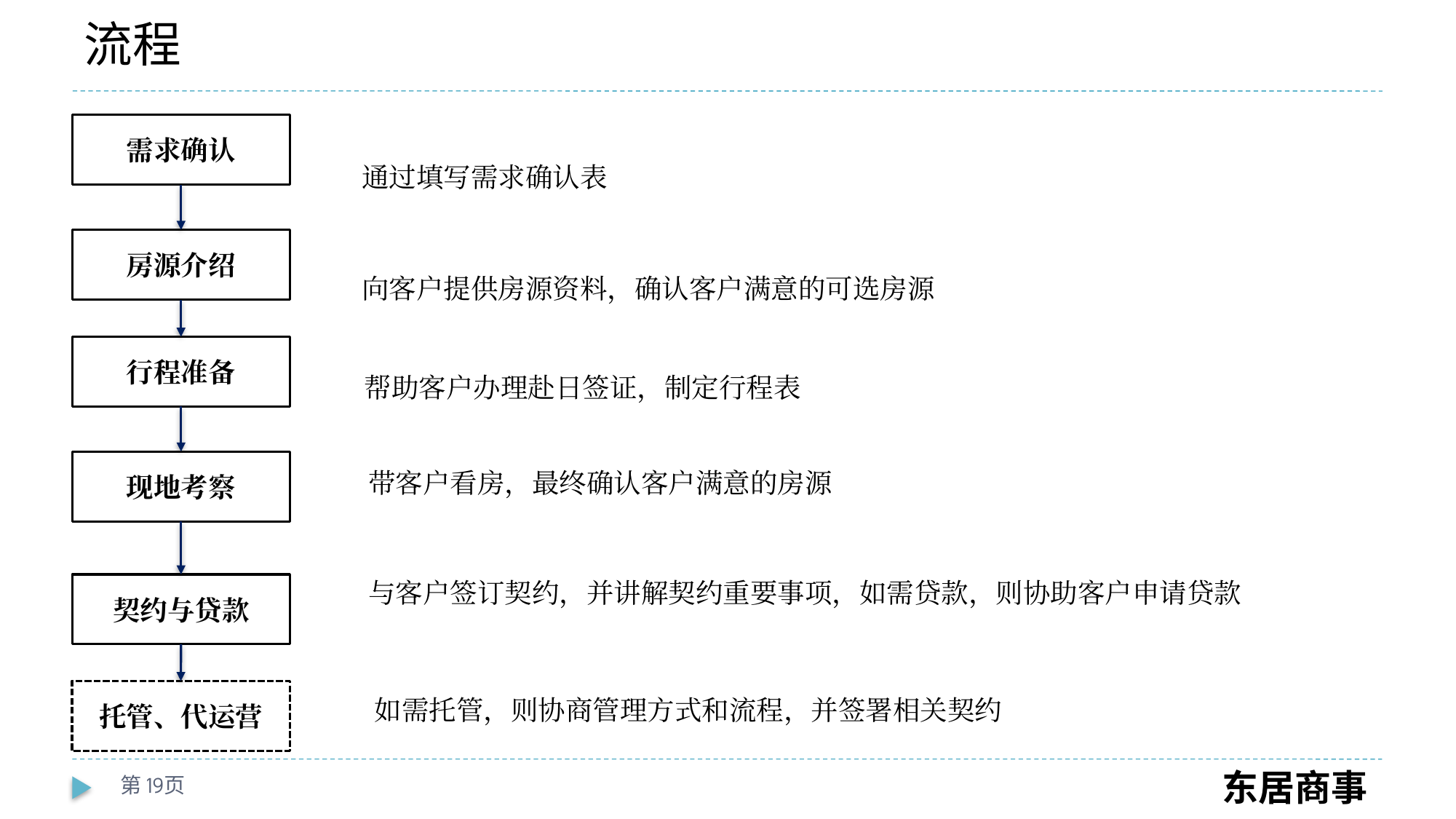

# 流程
需求确认
通过填写需求确认表
房源介绍
向客户提供房源资料，确认客户满意的可选房源
行程准备
帮助客户办理赴日签证，制定行程表
现地考察
带客户看房，最终确认客户满意的房源
与客户签订契约，并讲解契约重要事项，如需贷款，则协助客户申请贷款
契约与贷款
托管、代运营
如需托管，则协商管理方式和流程，并签署相关契约
第19页